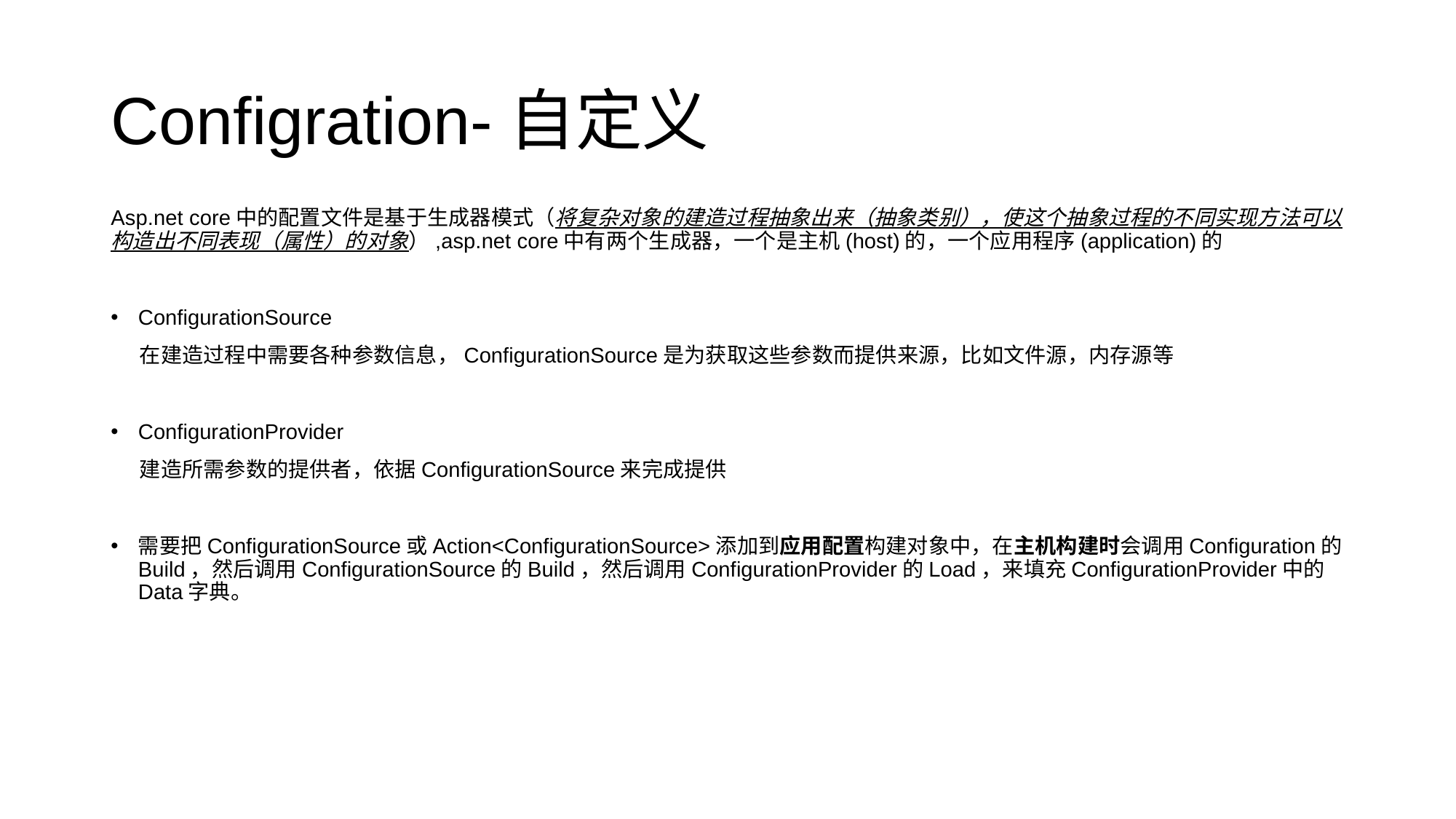

# Configration-自定义
Asp.net core中的配置文件是基于生成器模式（将复杂对象的建造过程抽象出来（抽象类别），使这个抽象过程的不同实现方法可以构造出不同表现（属性）的对象）,asp.net core中有两个生成器，一个是主机(host)的，一个应用程序(application)的

ConfigurationSource
     在建造过程中需要各种参数信息，ConfigurationSource是为获取这些参数而提供来源，比如文件源，内存源等

ConfigurationProvider
     建造所需参数的提供者，依据ConfigurationSource来完成提供

需要把ConfigurationSource或Action<ConfigurationSource>添加到应用配置构建对象中，在主机构建时会调用Configuration的Build，然后调用ConfigurationSource的Build，然后调用ConfigurationProvider的Load，来填充ConfigurationProvider中的Data字典。